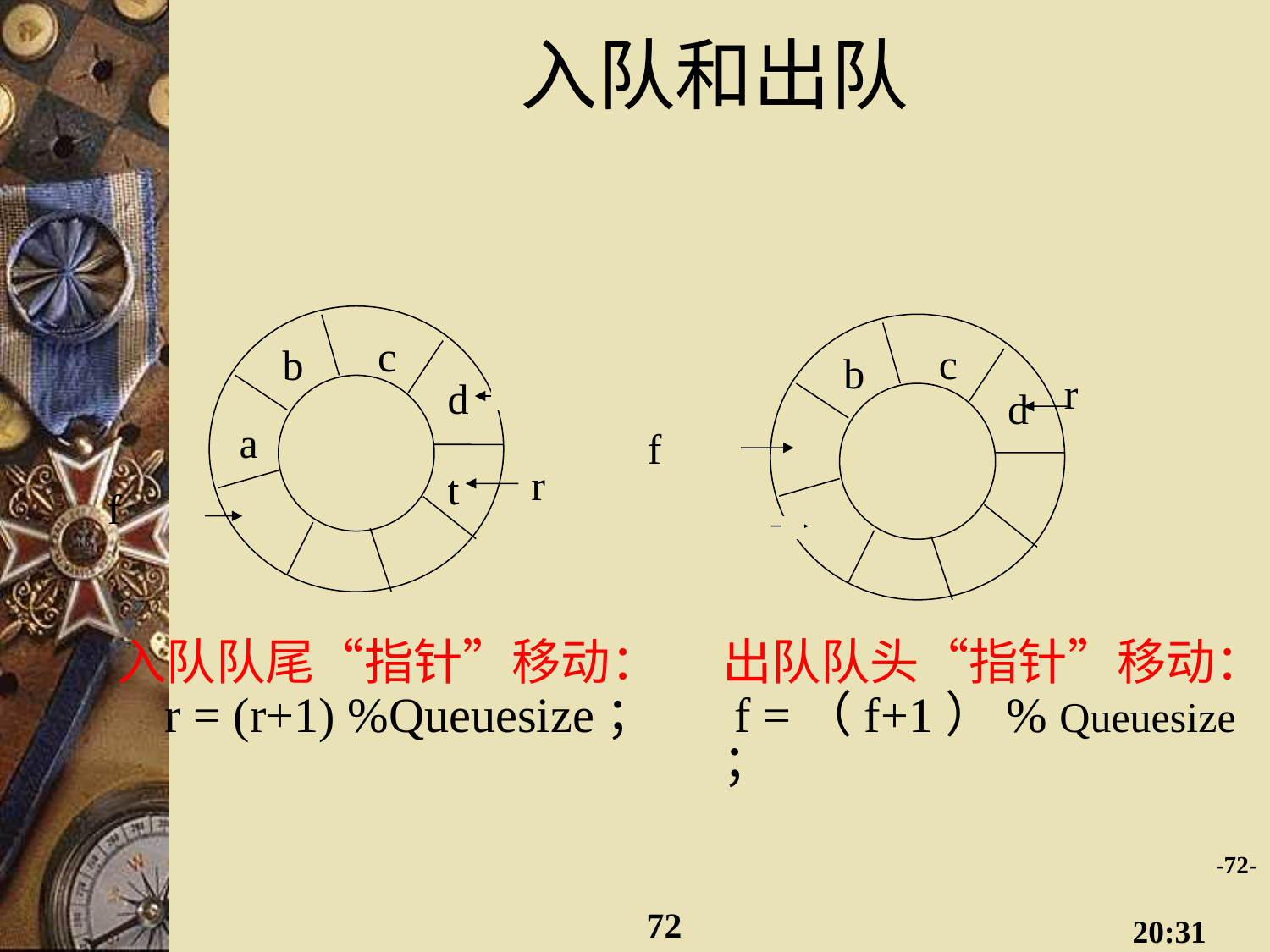

# 入队和出队

c
b

r
d

a

f

c
b

r
d

a

f
a

f

r

t

入队队尾“指针”移动：
    r = (r+1) %Queuesize；

出队队头“指针”移动：
 f =（f+1）% Queuesize ；
-72-